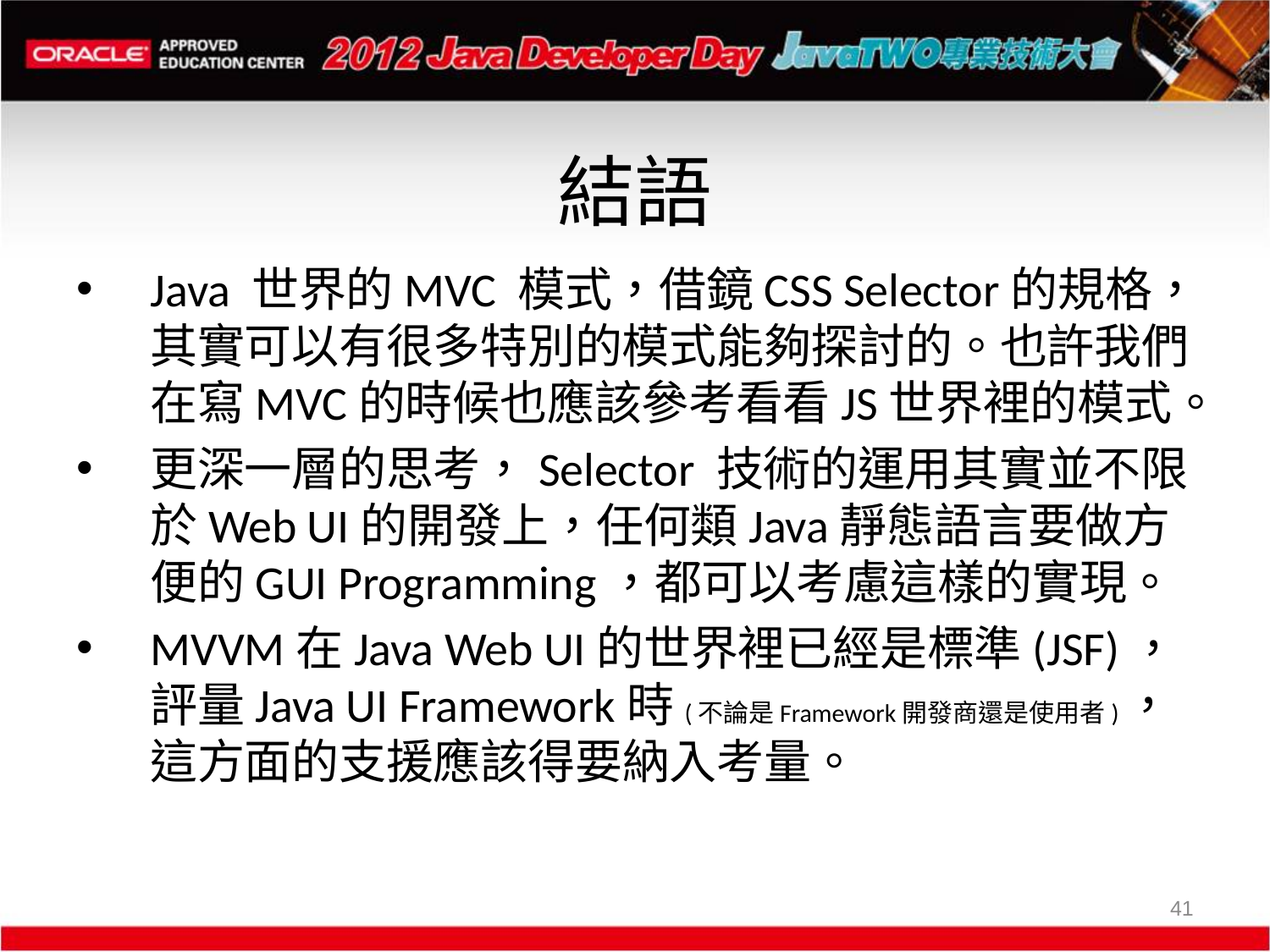

# 結語
Java 世界的MVC 模式，借鏡CSS Selector的規格，其實可以有很多特別的模式能夠探討的。也許我們在寫MVC的時候也應該參考看看JS世界裡的模式。
更深一層的思考，Selector 技術的運用其實並不限於Web UI的開發上，任何類Java靜態語言要做方便的GUI Programming，都可以考慮這樣的實現。
MVVM在Java Web UI的世界裡已經是標準(JSF)，評量Java UI Framework時(不論是Framework開發商還是使用者)，這方面的支援應該得要納入考量。
41